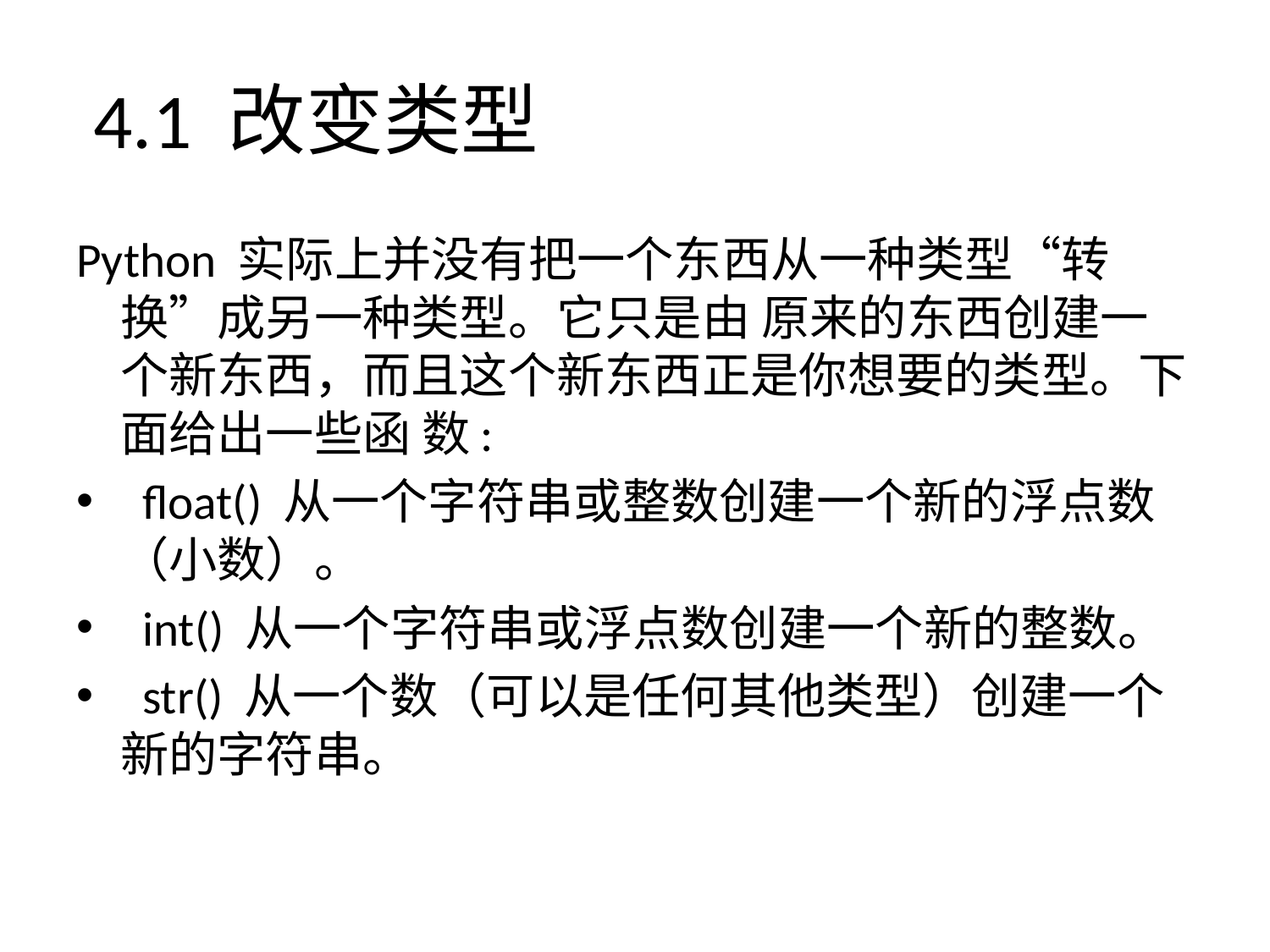

# 4.1 改变类型
Python 实际上并没有把一个东西从一种类型“转换”成另一种类型。它只是由 原来的东西创建一个新东西，而且这个新东西正是你想要的类型。下面给出一些函 数:
  float() 从一个字符串或整数创建一个新的浮点数（小数）。
  int() 从一个字符串或浮点数创建一个新的整数。 
  str() 从一个数（可以是任何其他类型）创建一个新的字符串。